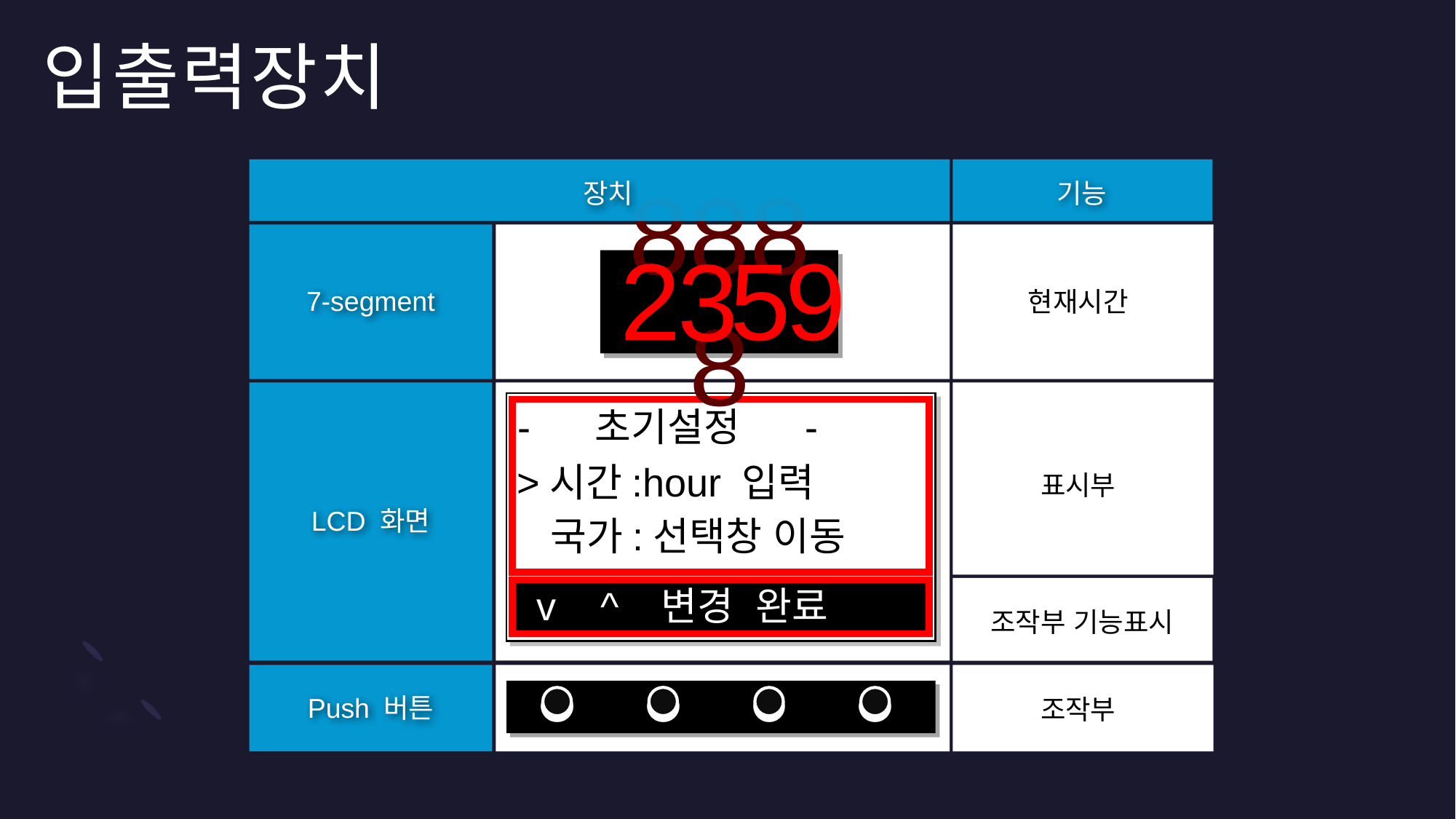

# 입출력장치

기능
장치

9
2
8888
5
3

7-segment
현재시간

-     초기설정     -

>시간:hour 입력
표시부
LCD 화면
 국가:선택창 이동
  v    ^   변경  완료

조작부 기능표시

Push 버튼
조작부